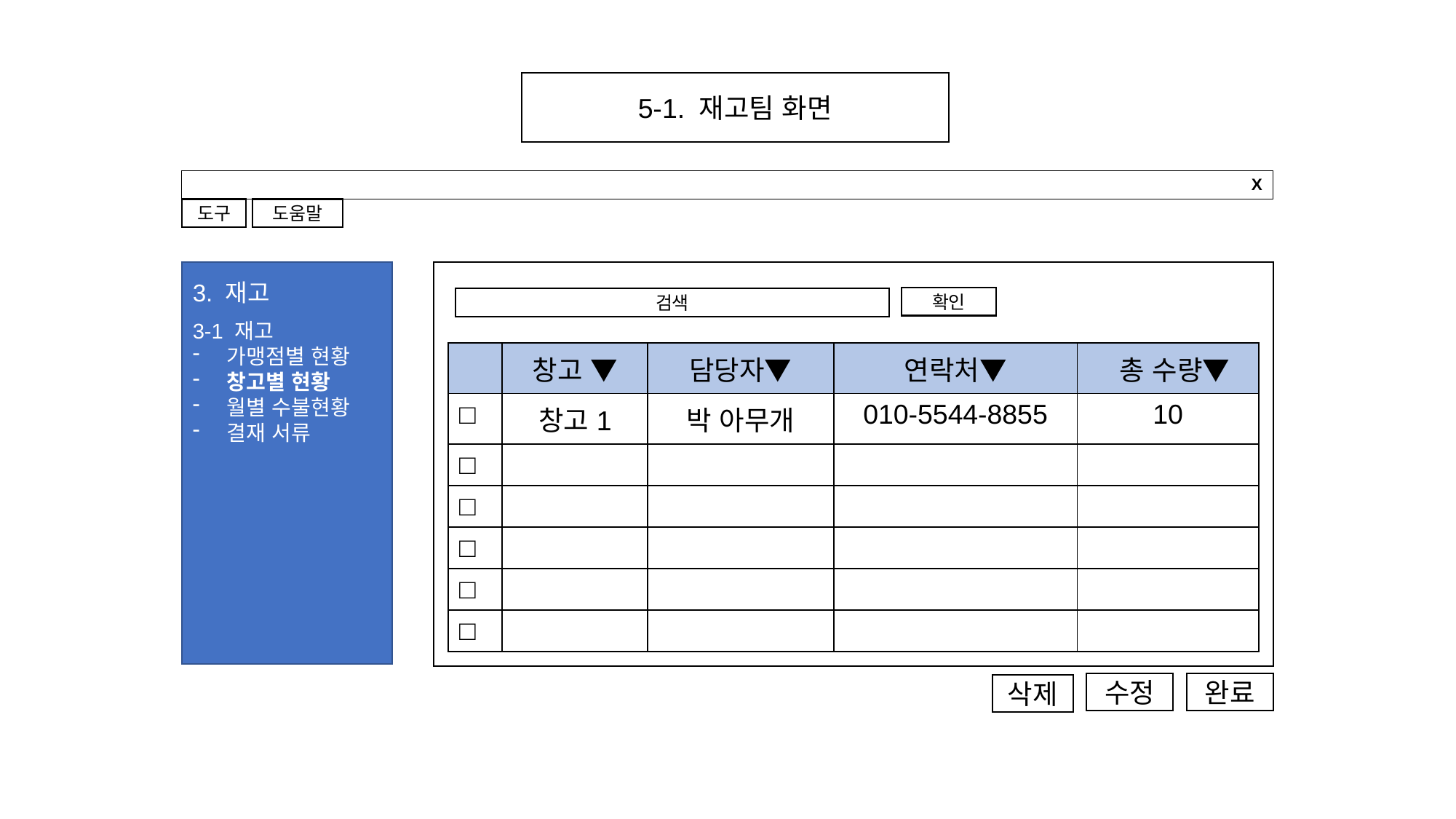

5-1. 재고팀 화면
# X
도움말
도구
3. 재고

3-1 재고
가맹점별 현황
창고별 현황
월별 수불현황
결재 서류

확인
검색
|  | 창고 ▼ | 담당자▼ | 연락처▼ | 총 수량▼ |
| --- | --- | --- | --- | --- |
| □ | 창고1 | 박 아무개 | 010-5544-8855 | 10 |
| □ |  |  |  |  |
| □ |  |  |  |  |
| □ |  |  |  |  |
| □ |  |  |  |  |
| □ |  |  |  |  |
수정
완료
삭제